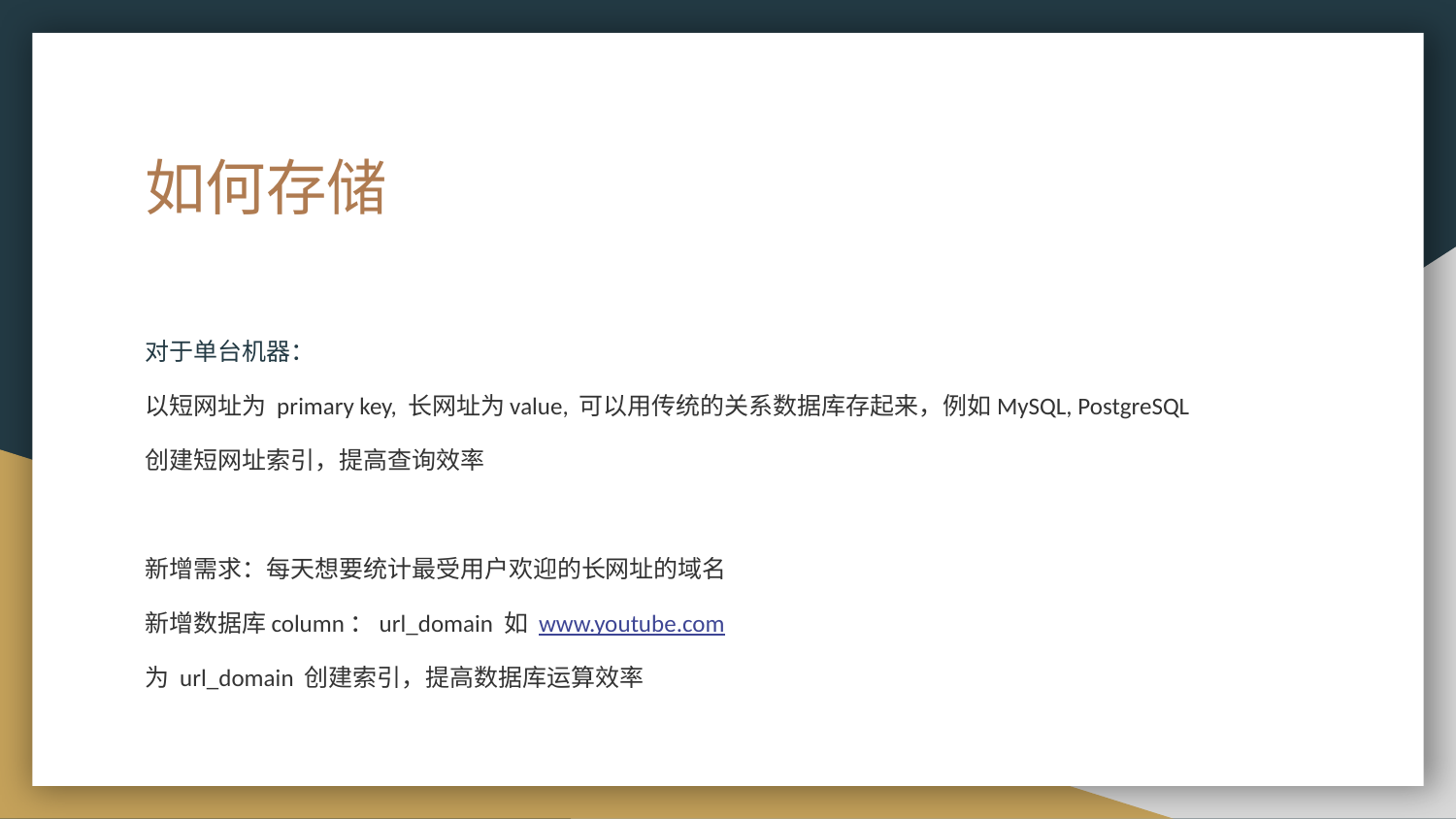

# 如何存储
对于单台机器：
以短网址为 primary key, 长网址为value, 可以用传统的关系数据库存起来，例如MySQL, PostgreSQL
创建短网址索引，提高查询效率

新增需求：每天想要统计最受用户欢迎的长网址的域名
新增数据库column：url_domain 如 www.youtube.com
为 url_domain 创建索引，提高数据库运算效率